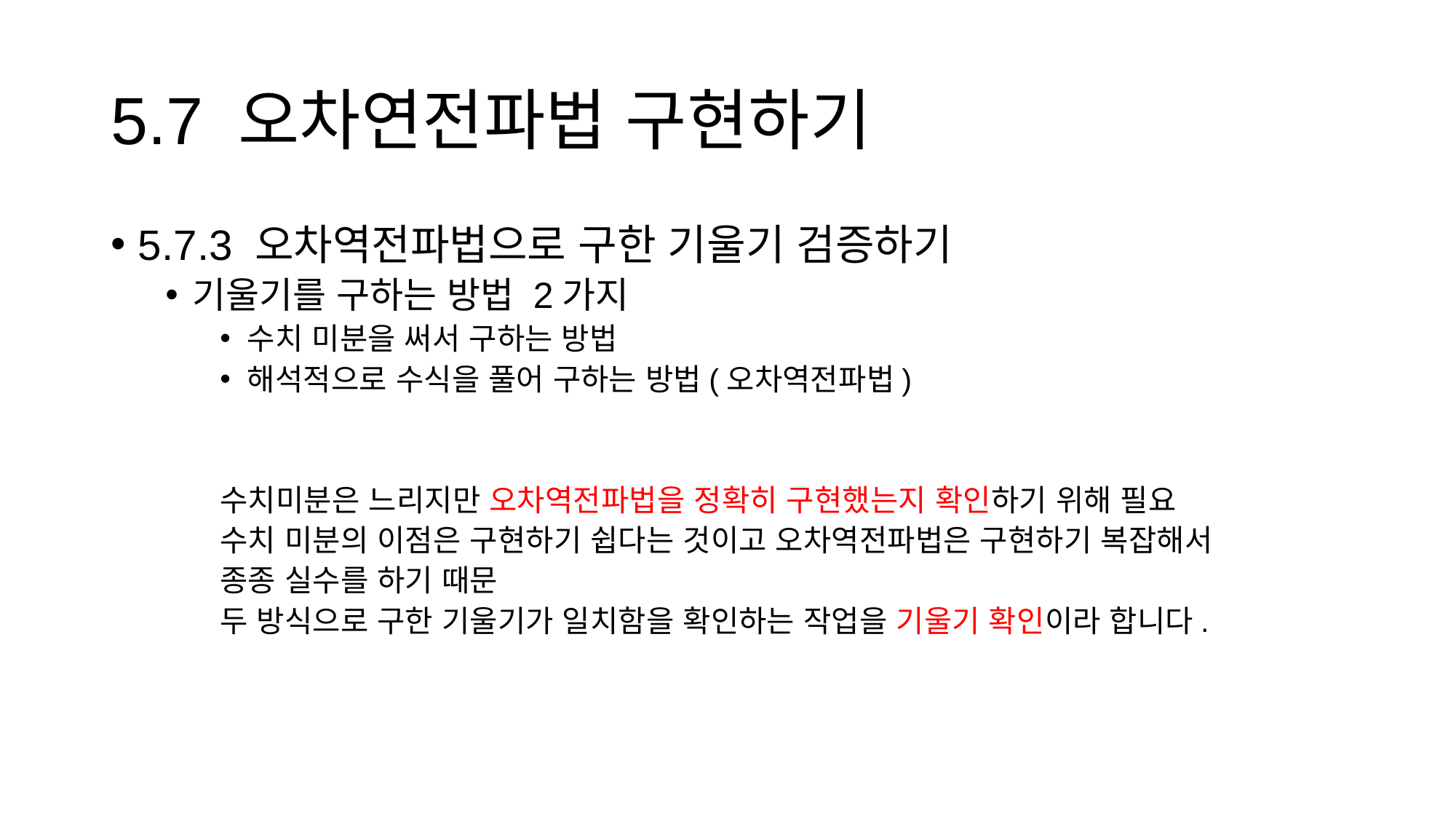

# 5.7 오차연전파법 구현하기
5.7.3 오차역전파법으로 구한 기울기 검증하기
기울기를 구하는 방법 2가지
수치 미분을 써서 구하는 방법
해석적으로 수식을 풀어 구하는 방법(오차역전파법)

수치미분은 느리지만 오차역전파법을 정확히 구현했는지 확인하기 위해 필요
수치 미분의 이점은 구현하기 쉽다는 것이고 오차역전파법은 구현하기 복잡해서
종종 실수를 하기 때문
두 방식으로 구한 기울기가 일치함을 확인하는 작업을 기울기 확인이라 합니다.